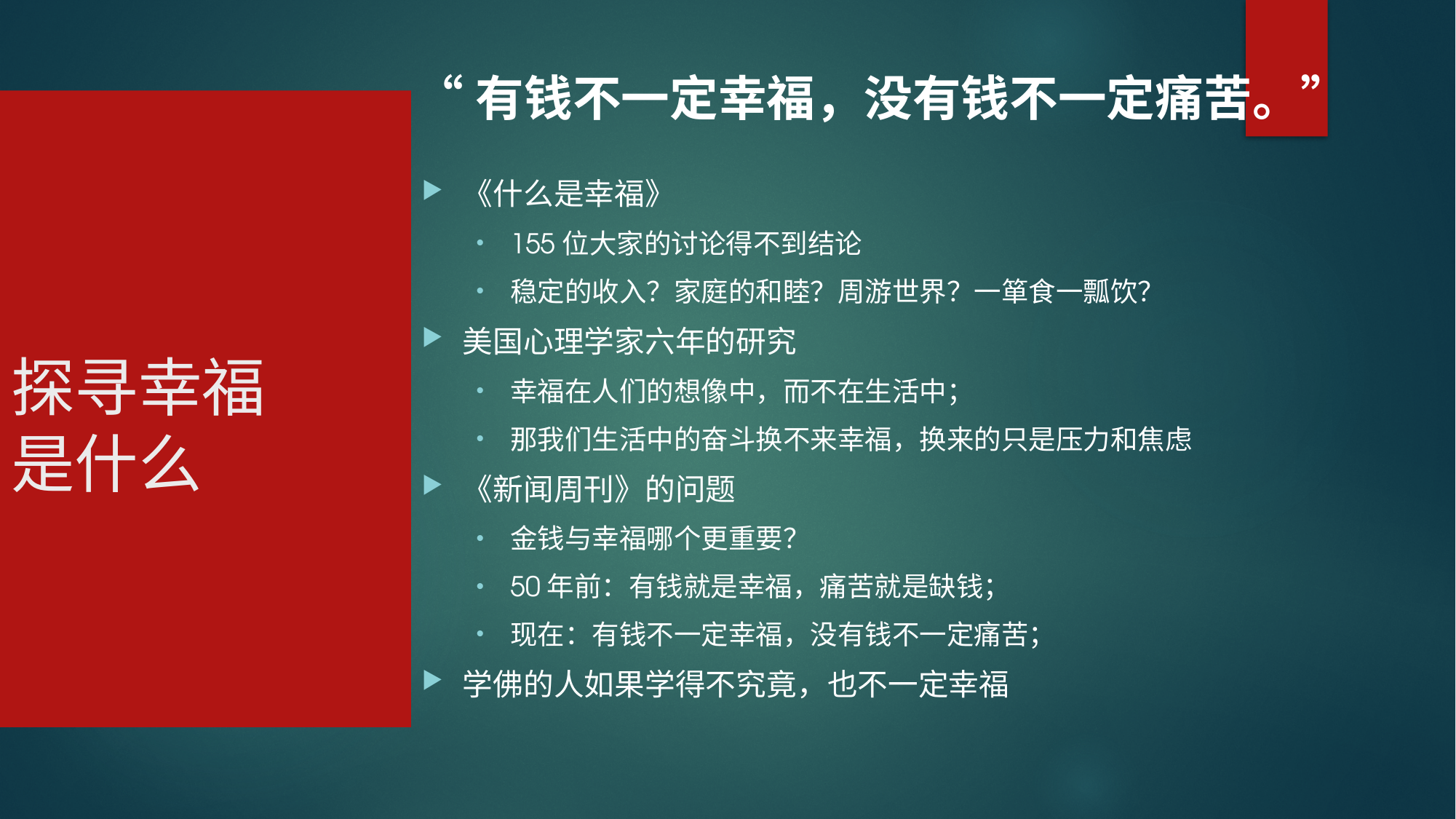

“有钱不一定幸福，没有钱不一定痛苦。”
《什么是幸福》
155位大家的讨论得不到结论
稳定的收入？家庭的和睦？周游世界？一箪食一瓢饮？
美国心理学家六年的研究
幸福在人们的想像中，而不在生活中；
那我们生活中的奋斗换不来幸福，换来的只是压力和焦虑
《新闻周刊》的问题
金钱与幸福哪个更重要？
50年前：有钱就是幸福，痛苦就是缺钱；
现在：有钱不一定幸福，没有钱不一定痛苦；
学佛的人如果学得不究竟，也不一定幸福

# 探寻幸福是什么